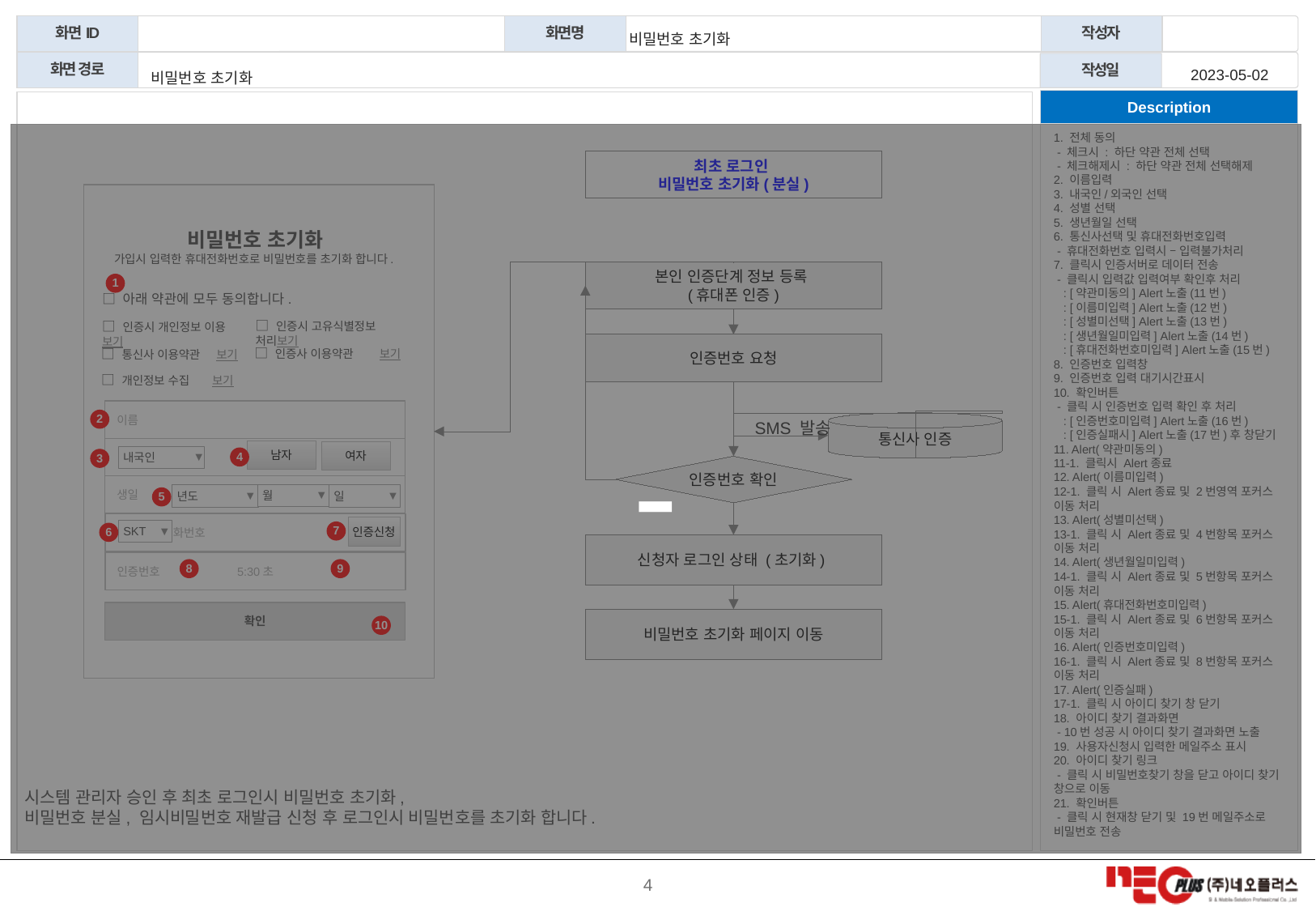

비밀번호 초기화

2023-05-02
비밀번호 초기화
1. 전체 동의
 - 체크시 : 하단 약관 전체 선택
 - 체크해제시 : 하단 약관 전체 선택해제
2. 이름입력
3. 내국인/외국인 선택
4. 성별 선택
5. 생년월일 선택
6. 통신사선택 및 휴대전화번호입력
 - 휴대전화번호 입력시 – 입력불가처리
7. 클릭시 인증서버로 데이터 전송
 - 클릭시 입력값 입력여부 확인후 처리
   : [약관미동의] Alert노출(11번)
   : [이름미입력] Alert노출(12번)
   : [성별미선택] Alert노출(13번)
   : [생년월일미입력] Alert노출(14번)
   : [휴대전화번호미입력] Alert노출(15번)
8. 인증번호 입력창
9. 인증번호 입력 대기시간표시
10. 확인버튼
 - 클릭 시 인증번호 입력 확인 후 처리
   : [인증번호미입력] Alert노출(16번)
   : [인증실패시] Alert노출(17번)후 창닫기
11. Alert(약관미동의)
11-1. 클릭시 Alert종료
12. Alert(이름미입력)
12-1. 클릭 시 Alert종료 및 2번영역 포커스 이동 처리
13. Alert(성별미선택)
13-1. 클릭 시 Alert종료 및 4번항목 포커스 이동 처리
14. Alert(생년월일미입력)
14-1. 클릭 시 Alert종료 및 5번항목 포커스 이동 처리
15. Alert(휴대전화번호미입력)
15-1. 클릭 시 Alert종료 및 6번항목 포커스 이동 처리
16. Alert(인증번호미입력)
16-1. 클릭 시 Alert종료 및 8번항목 포커스 이동 처리
17. Alert(인증실패)
17-1. 클릭 시 아이디 찾기 창 닫기
18. 아이디 찾기 결과화면
 - 10번 성공 시 아이디 찾기 결과화면 노출
19. 사용자신청시 입력한 메일주소 표시
20. 아이디 찾기 링크
 - 클릭 시 비밀번호찾기 창을 닫고 아이디 찾기 창으로 이동
21. 확인버튼
 - 클릭 시 현재창 닫기 및 19번 메일주소로 비밀번호 전송
-

최초 로그인
비밀번호 초기화(분실)
|  |
| --- |
비밀번호 초기화
가입시 입력한 휴대전화번호로 비밀번호를 초기화 합니다.
본인 인증단계 정보 등록
(휴대폰 인증)
1
□ 아래 약관에 모두 동의합니다.
□ 인증시 고유식별정보 처리보기
□ 인증시 개인정보 이용 보기
인증번호 요청
□ 인증사 이용약관        보기
□ 통신사 이용약관     보기
□ 개인정보 수집       보기
이름
2
SMS 발송
통신사 인증

남자
여자
내국인
▼
4
3
인증번호 확인
생일
월
▼
년도
▼
일
▼
5
        휴대전화번호
인증신청
SKT
▼
7
6
신청자 로그인 상태 (초기화)
인증번호                       5:30초
8
9
확인
비밀번호 초기화 페이지 이동
10
시스템 관리자 승인 후 최초 로그인시 비밀번호 초기화,
비밀번호 분실, 임시비밀번호 재발급 신청 후 로그인시 비밀번호를 초기화 합니다.